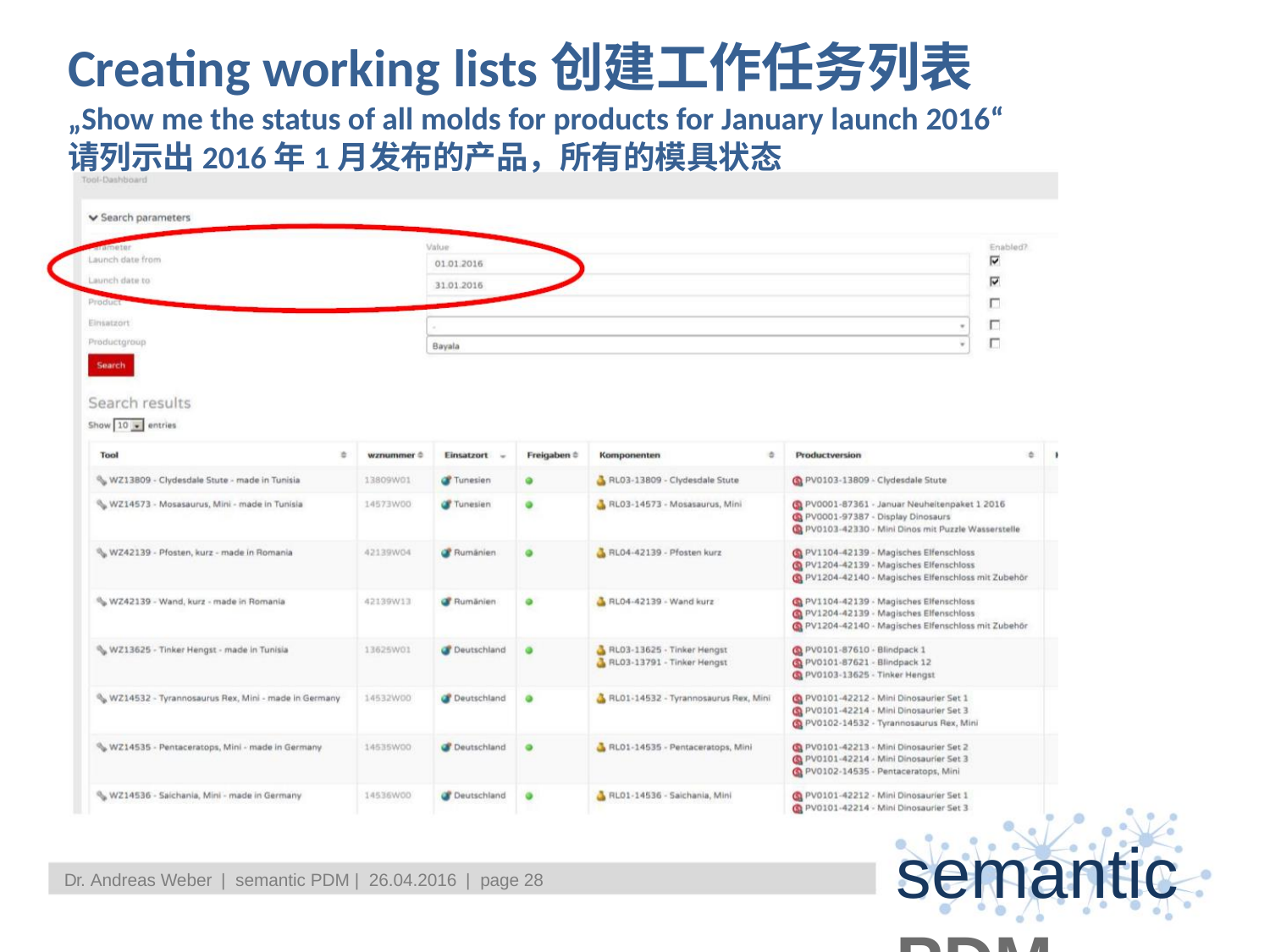

Creating working lists创建工作任务列表
„Show me the status of all molds for products for January launch 2016“
请列示出2016年1月发布的产品，所有的模具状态
semantic PDM
Dr. Andreas Weber | semantic PDM | 26.04.2016 | page 28